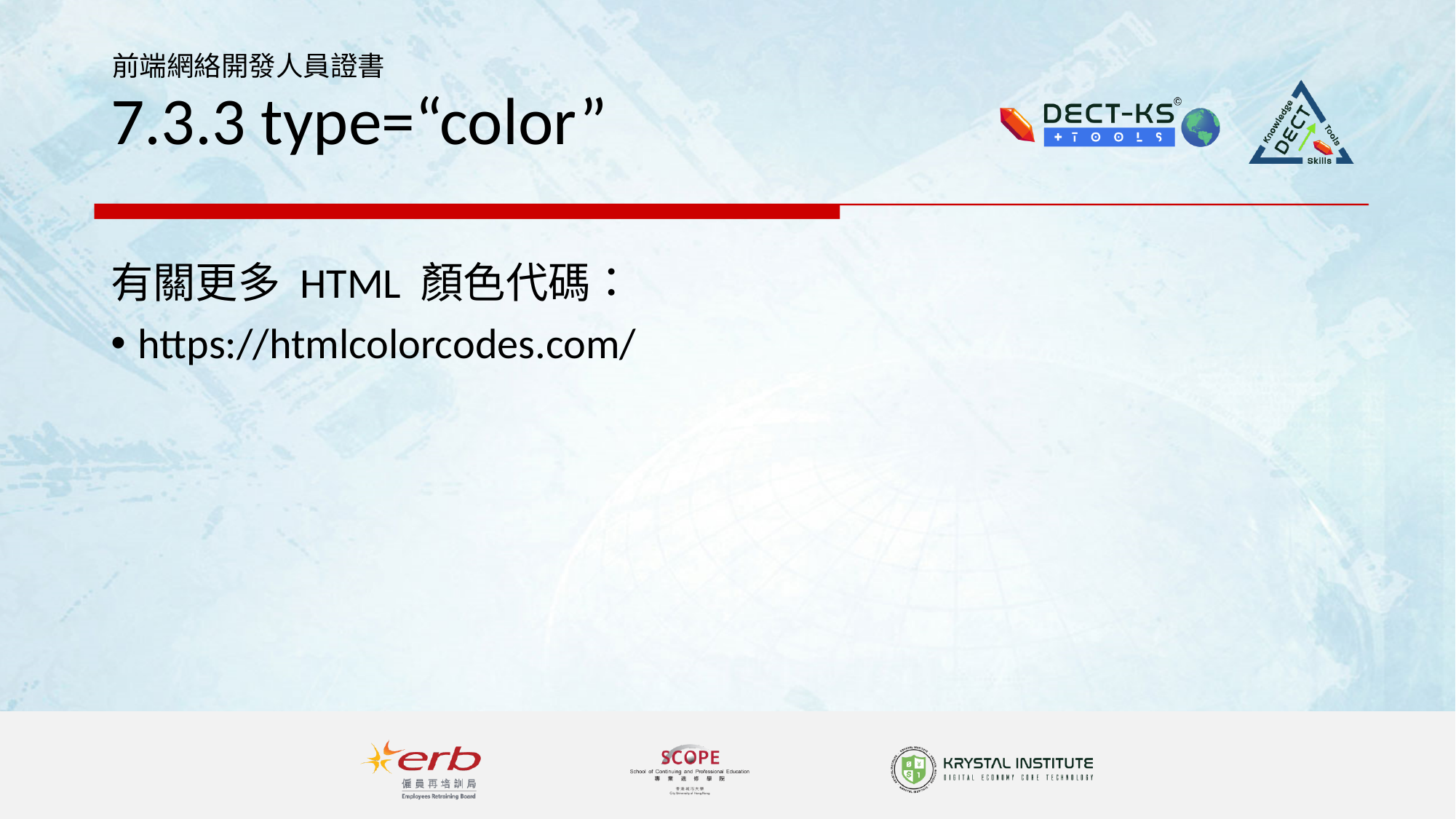

# 7.3.3 type=“color”

有關更多 HTML 顏色代碼：
https://htmlcolorcodes.com/